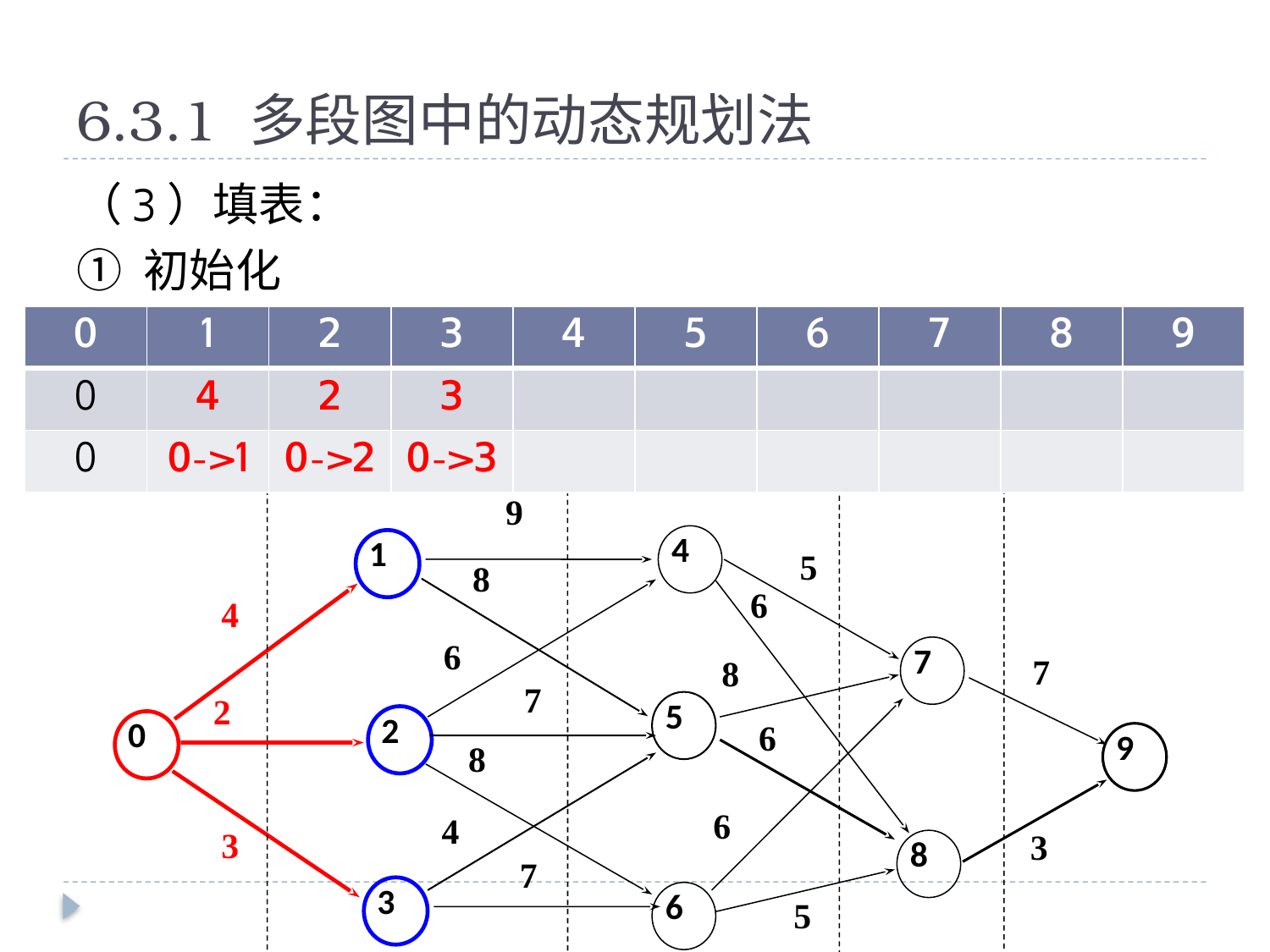

# 6.3.1 多段图中的动态规划法
（3）填表：
① 初始化
| 0 | 1 | 2 | 3 | 4 | 5 | 6 | 7 | 8 | 9 |
| --- | --- | --- | --- | --- | --- | --- | --- | --- | --- |
| 0 | 4 | 2 | 3 |  |  |  |  |  |  |
| 0 | 0->1 | 0->2 | 0->3 |  |  |  |  |  |  |

9
4
1
5

8

6
4
7
6
7
8

7
5
2

2
0
9
6

8

6
4
8
3
3
7

3
6
5